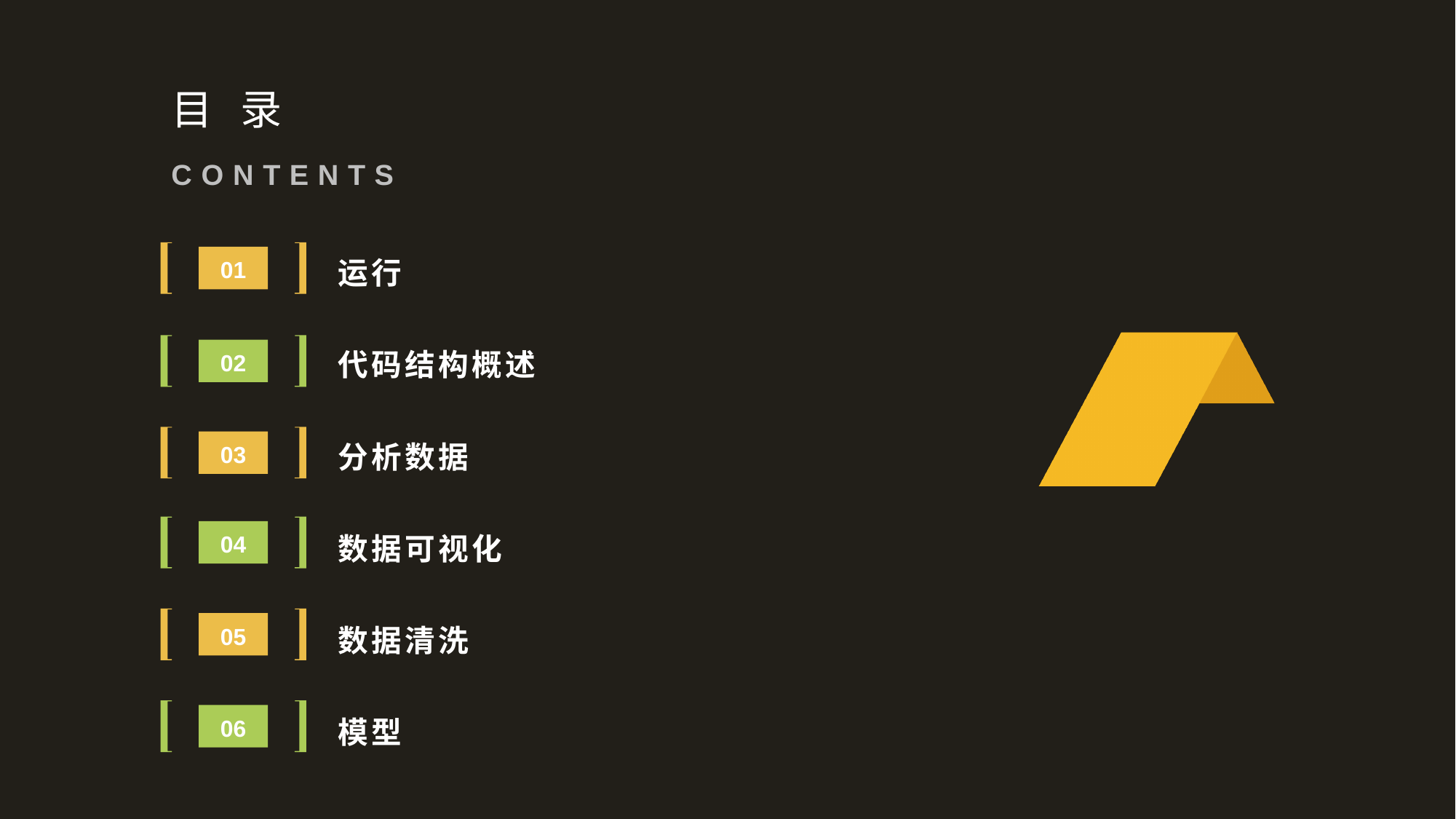

目 录
CONTENTS
运行

01
代码结构概述

02
分析数据

03
数据可视化

04
数据清洗

05
模型

06